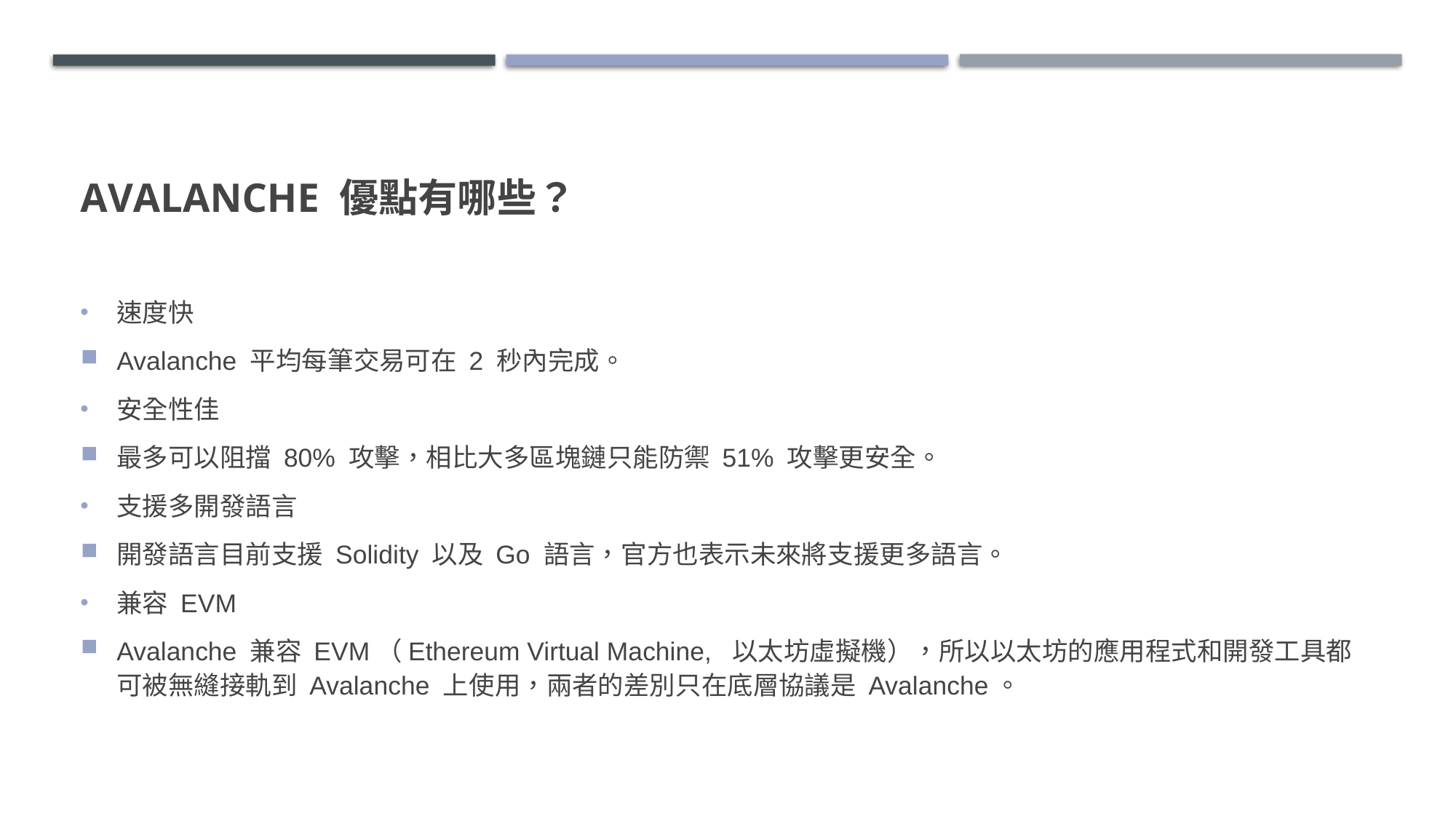

# Avalanche 優點有哪些？
速度快
Avalanche 平均每筆交易可在 2 秒內完成。
安全性佳
最多可以阻擋 80% 攻擊，相比大多區塊鏈只能防禦 51% 攻擊更安全。
支援多開發語言
開發語言目前支援 Solidity 以及 Go 語言，官方也表示未來將支援更多語言。
兼容 EVM
Avalanche 兼容 EVM（Ethereum Virtual Machine,  以太坊虛擬機），所以以太坊的應用程式和開發工具都可被無縫接軌到 Avalanche 上使用，兩者的差別只在底層協議是 Avalanche。